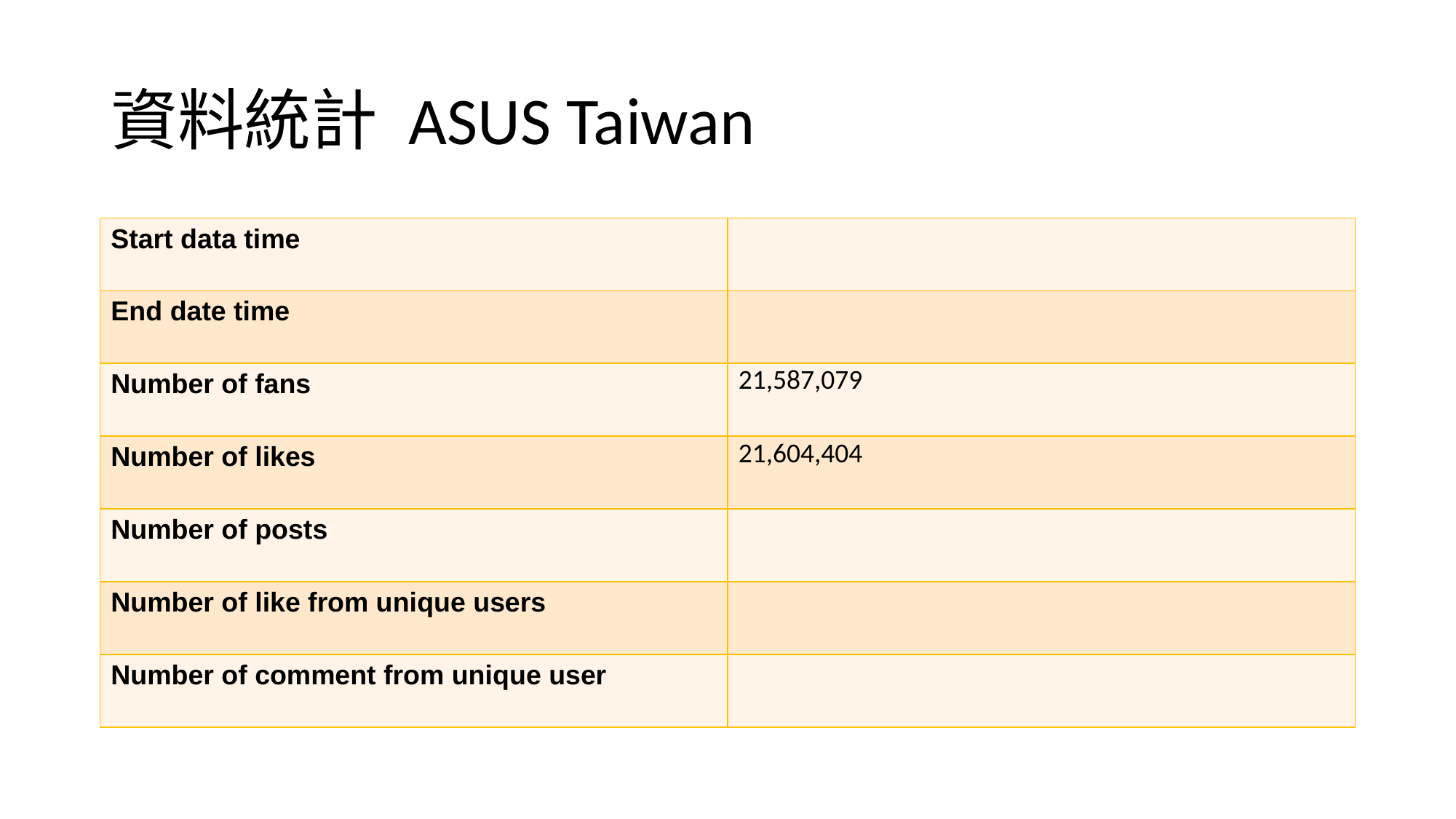

# 資料統計 ASUS Taiwan
| Start data time |  |
| --- | --- |
| End date time |  |
| Number of fans | 21,587,079 |
| Number of likes | 21,604,404 |
| Number of posts |  |
| Number of like from unique users |  |
| Number of comment from unique user |  |